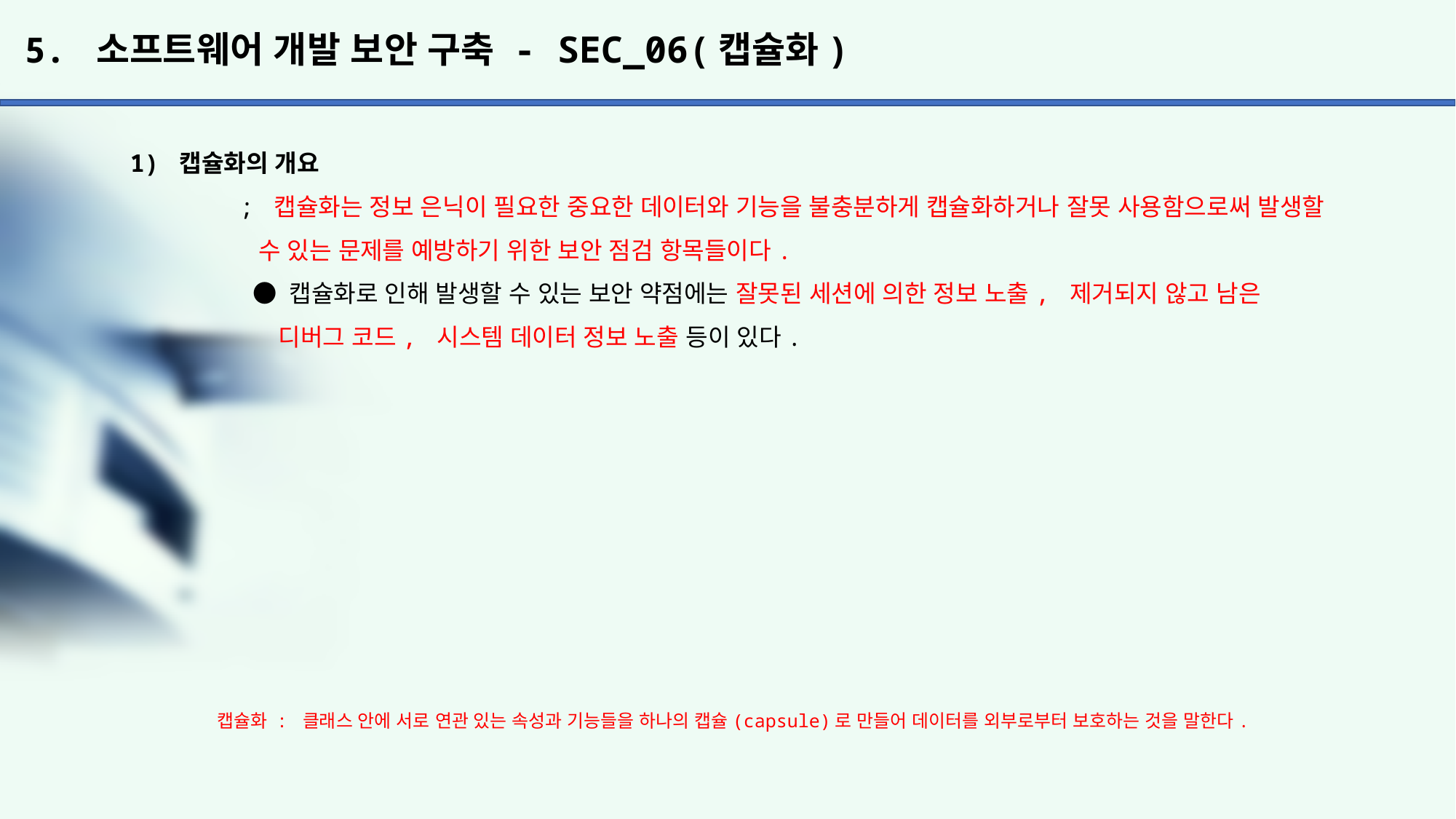

# 5. 소프트웨어 개발 보안 구축 - SEC_06(캡슐화)
1) 캡슐화의 개요
	; 캡슐화는 정보 은닉이 필요한 중요한 데이터와 기능을 불충분하게 캡슐화하거나 잘못 사용함으로써 발생할
	  수 있는 문제를 예방하기 위한 보안 점검 항목들이다.
	  ● 캡슐화로 인해 발생할 수 있는 보안 약점에는 잘못된 세션에 의한 정보 노출, 제거되지 않고 남은
	     디버그 코드, 시스템 데이터 정보 노출 등이 있다.
캡슐화 : 클래스 안에 서로 연관 있는 속성과 기능들을 하나의 캡슐(capsule)로 만들어 데이터를 외부로부터 보호하는 것을 말한다.